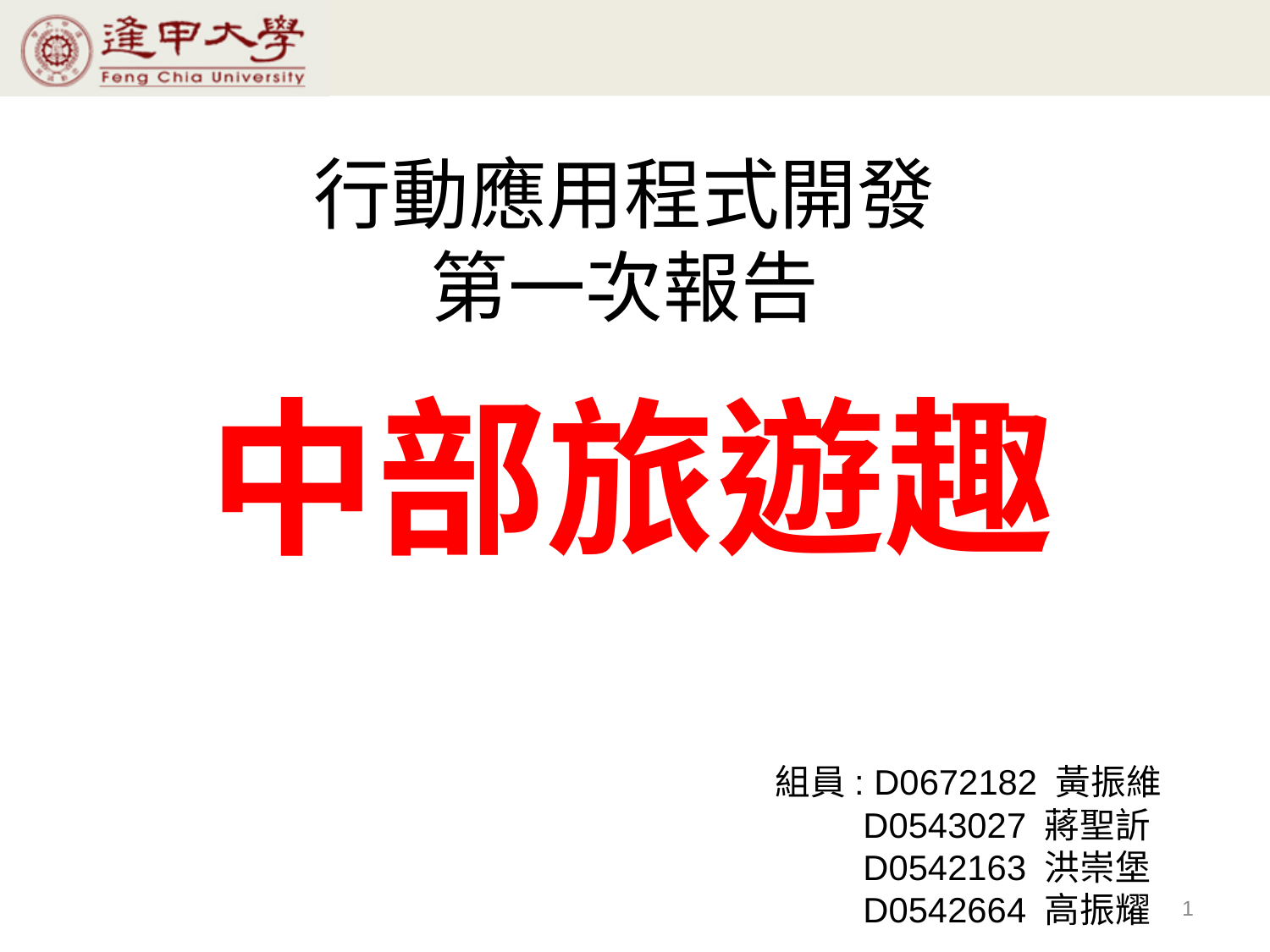

# 行動應用程式開發 第一次報告
中部旅遊趣
組員: D0672182 黃振維
         D0543027 蔣聖訢
         D0542163 洪崇堡
         D0542664 高振耀
1